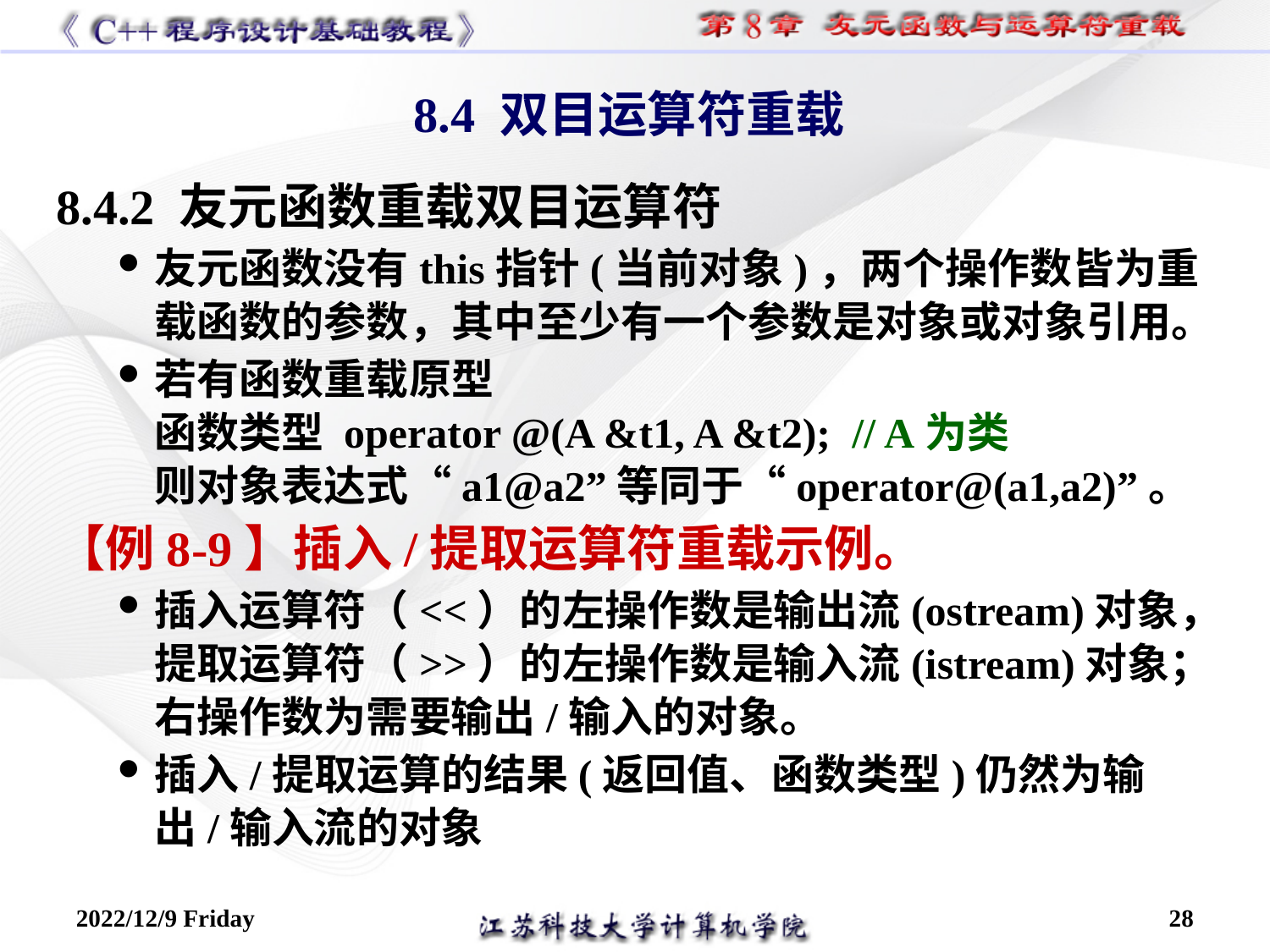

8.4 双目运算符重载
8.4.2 友元函数重载双目运算符
友元函数没有this指针(当前对象)，两个操作数皆为重载函数的参数，其中至少有一个参数是对象或对象引用。
若有函数重载原型
函数类型 operator @(A &t1, A &t2);  // A为类
则对象表达式“a1@a2”等同于“operator@(a1,a2)”。
【例8-9】插入/提取运算符重载示例。
插入运算符（<<）的左操作数是输出流(ostream)对象，提取运算符（>>）的左操作数是输入流(istream)对象；右操作数为需要输出/输入的对象。
插入/提取运算的结果(返回值、函数类型)仍然为输出/输入流的对象